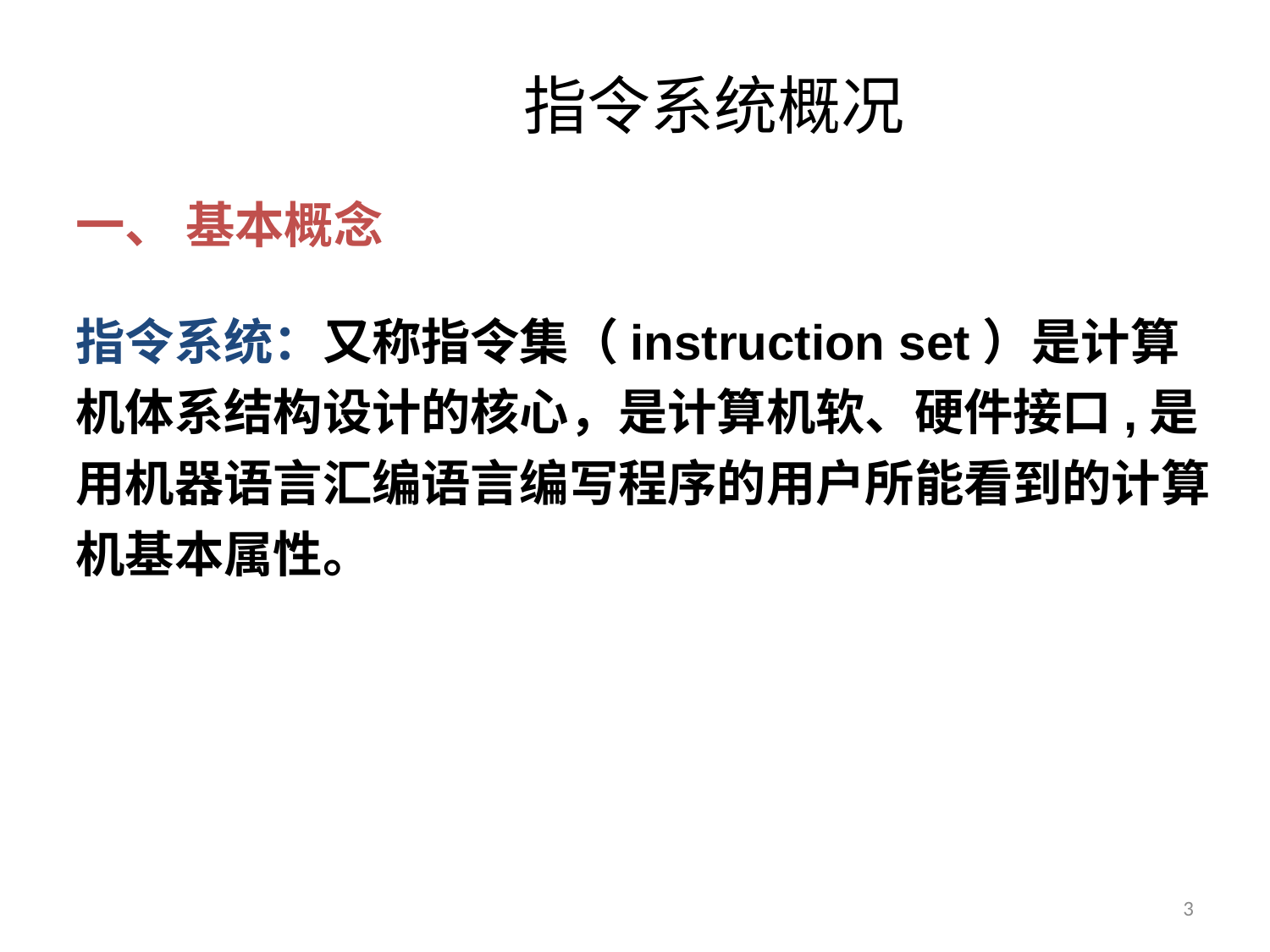

指令系统概况
一、 基本概念
指令系统：又称指令集（instruction set）是计算机体系结构设计的核心，是计算机软、硬件接口,是用机器语言汇编语言编写程序的用户所能看到的计算机基本属性。
3